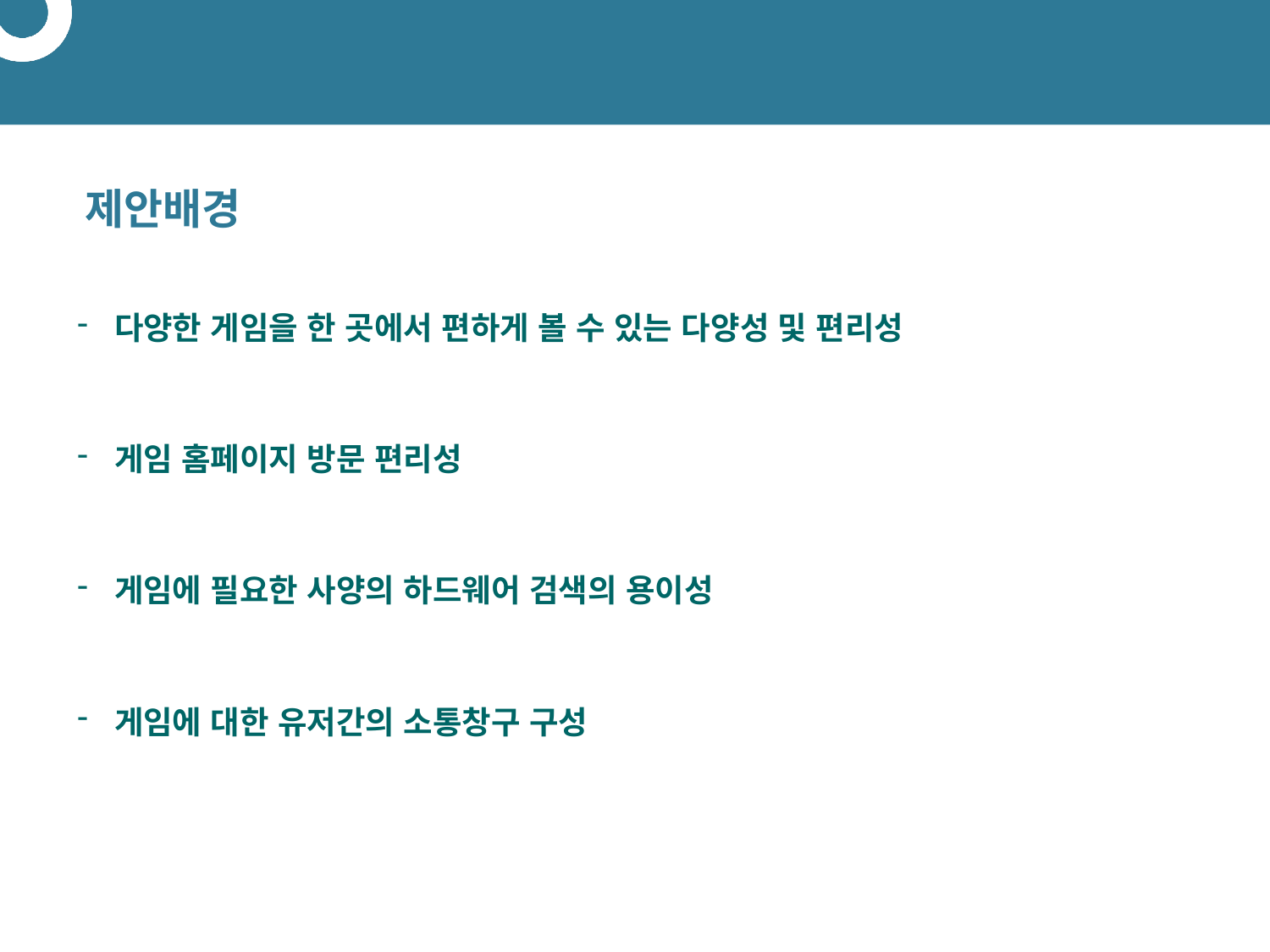

# 01  웹사이트의 제안배경
제안배경
다양한 게임을 한 곳에서 편하게 볼 수 있는 다양성 및 편리성

게임 홈페이지 방문 편리성

게임에 필요한 사양의 하드웨어 검색의 용이성

게임에 대한 유저간의 소통창구 구성